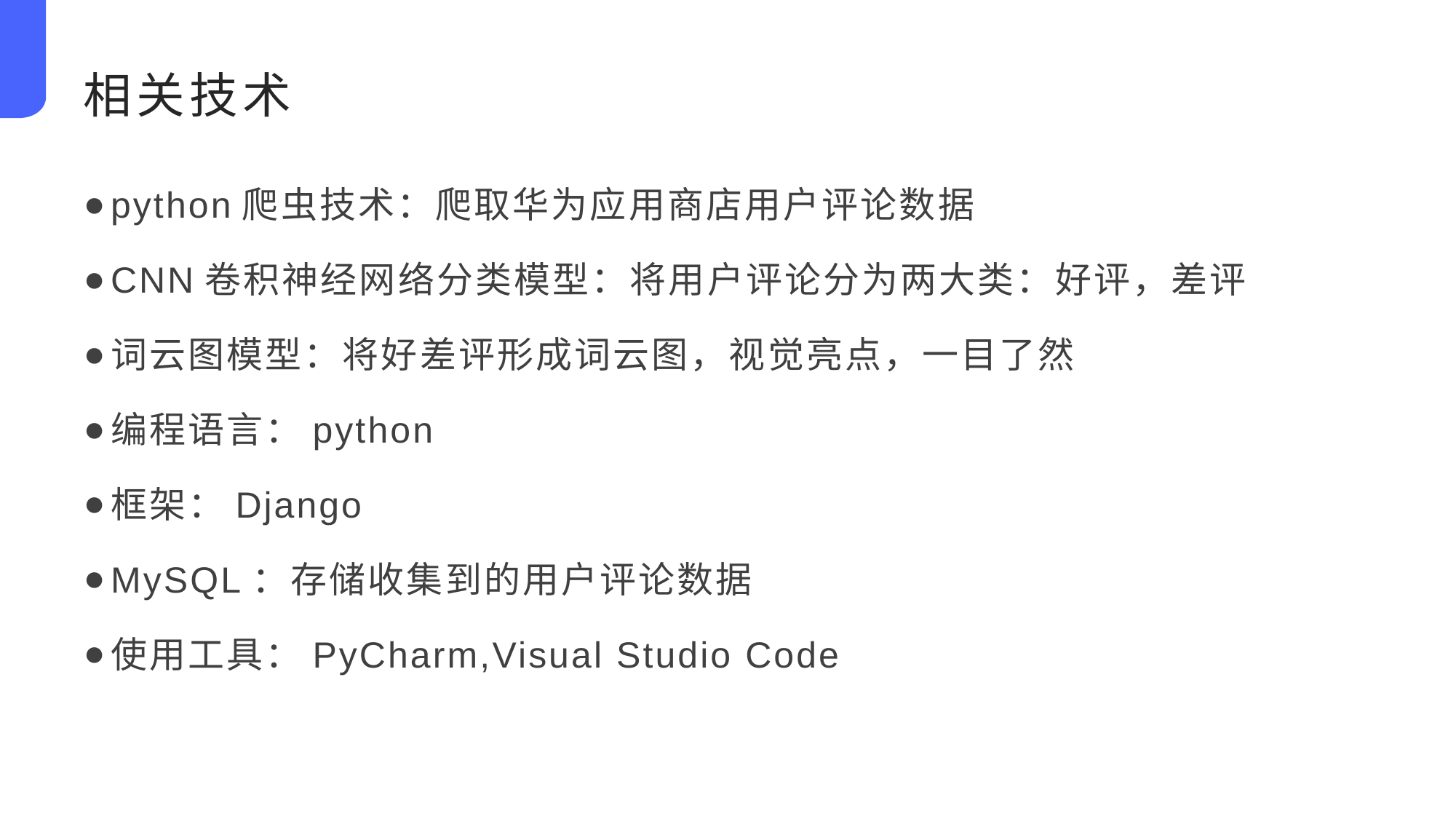

相关技术
python爬虫技术：爬取华为应用商店用户评论数据
CNN卷积神经网络分类模型：将用户评论分为两大类：好评，差评
词云图模型：将好差评形成词云图，视觉亮点，一目了然
编程语言：python
框架：Django
MySQL：存储收集到的用户评论数据
使用工具：PyCharm,Visual Studio Code